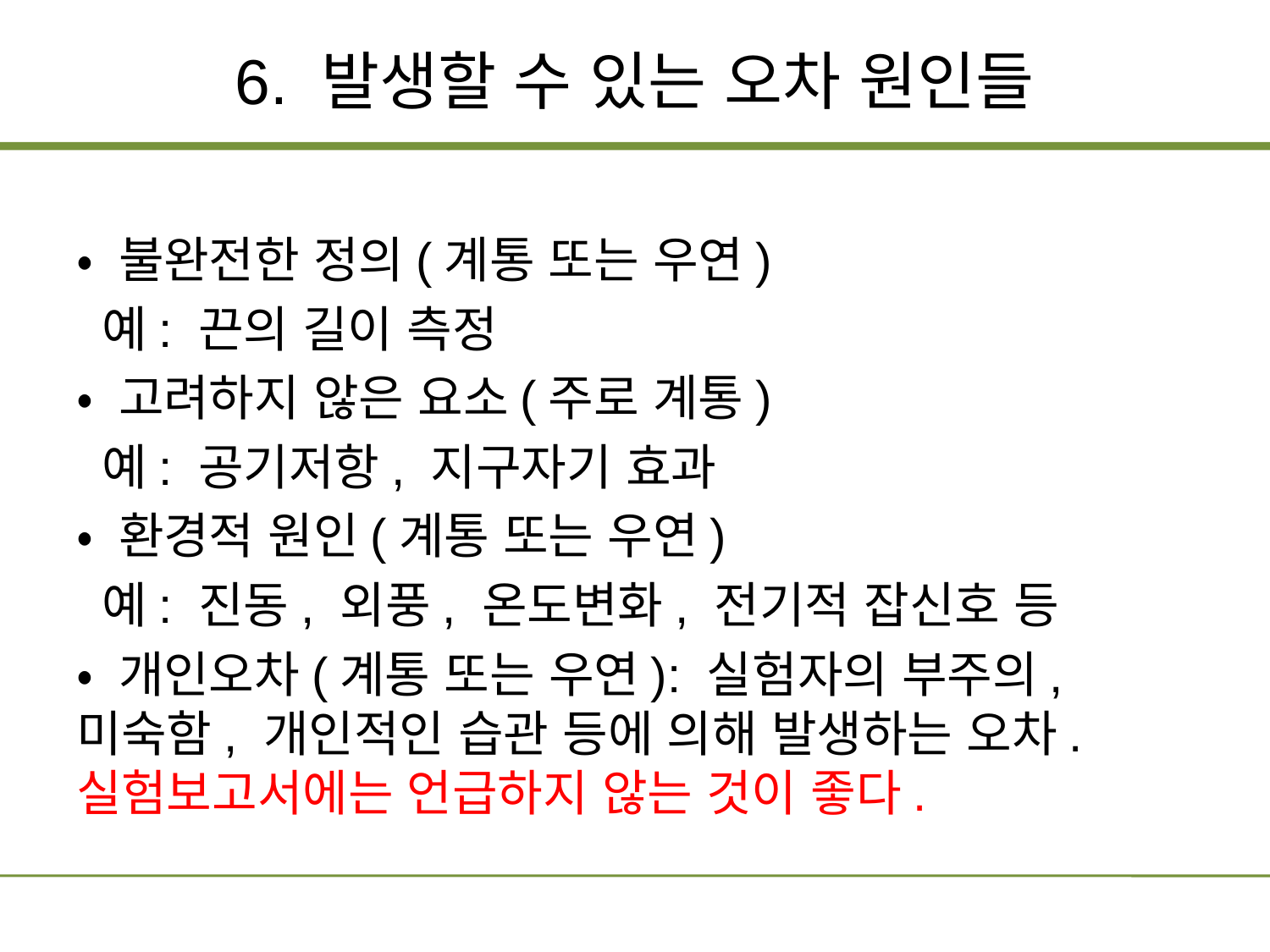

# 6. 발생할 수 있는 오차 원인들
• 불완전한 정의(계통 또는 우연)
 예: 끈의 길이 측정
• 고려하지 않은 요소(주로 계통)
 예: 공기저항, 지구자기 효과
• 환경적 원인(계통 또는 우연)
 예: 진동, 외풍, 온도변화, 전기적 잡신호 등
• 개인오차(계통 또는 우연): 실험자의 부주의, 미숙함, 개인적인 습관 등에 의해 발생하는 오차. 실험보고서에는 언급하지 않는 것이 좋다.